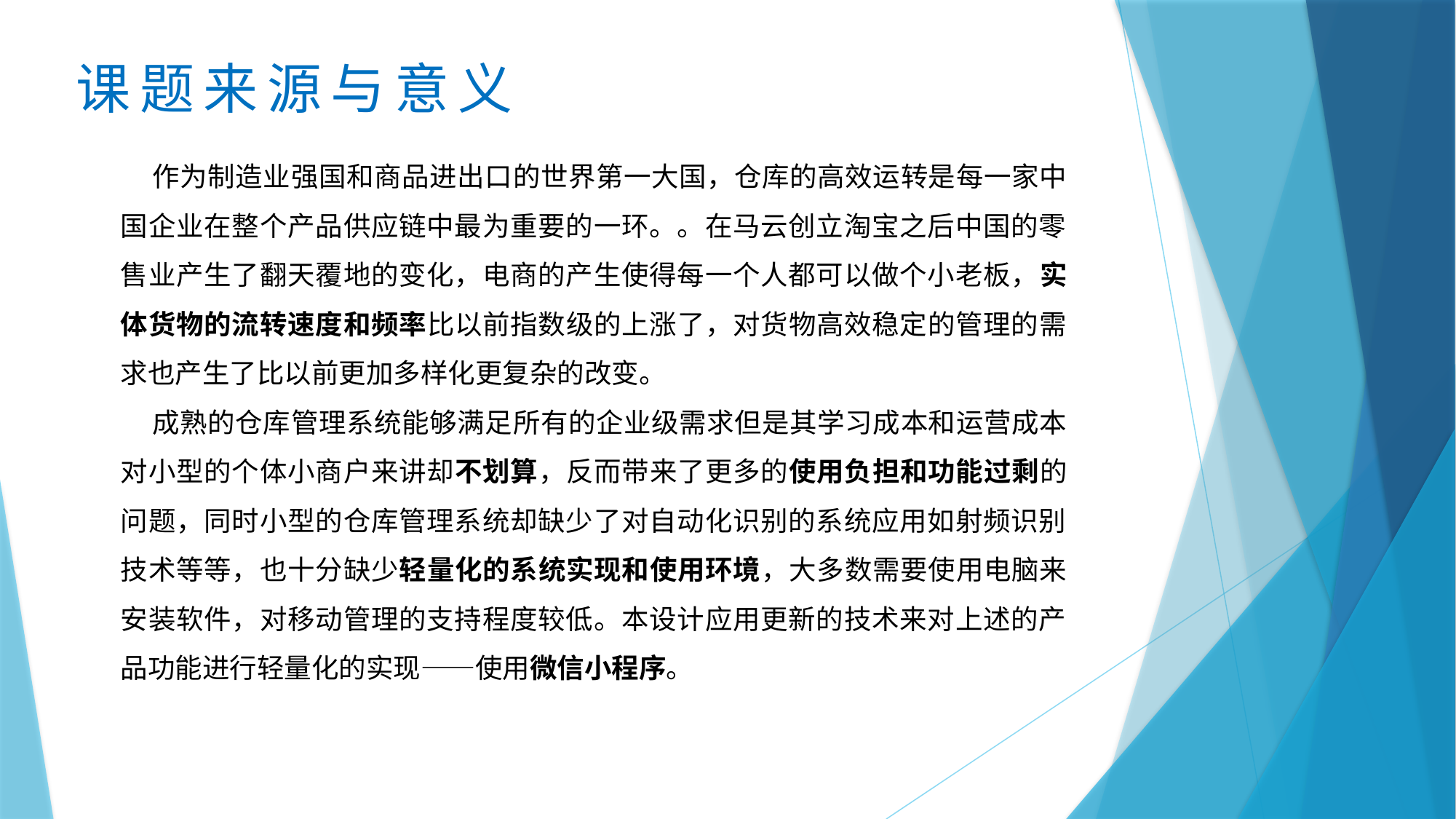

# 课题来源与意义
作为制造业强国和商品进出口的世界第一大国，仓库的高效运转是每一家中国企业在整个产品供应链中最为重要的一环。。在马云创立淘宝之后中国的零售业产生了翻天覆地的变化，电商的产生使得每一个人都可以做个小老板，实体货物的流转速度和频率比以前指数级的上涨了，对货物高效稳定的管理的需求也产生了比以前更加多样化更复杂的改变。
成熟的仓库管理系统能够满足所有的企业级需求但是其学习成本和运营成本对小型的个体小商户来讲却不划算，反而带来了更多的使用负担和功能过剩的问题，同时小型的仓库管理系统却缺少了对自动化识别的系统应用如射频识别技术等等，也十分缺少轻量化的系统实现和使用环境，大多数需要使用电脑来安装软件，对移动管理的支持程度较低。本设计应用更新的技术来对上述的产品功能进行轻量化的实现——使用微信小程序。